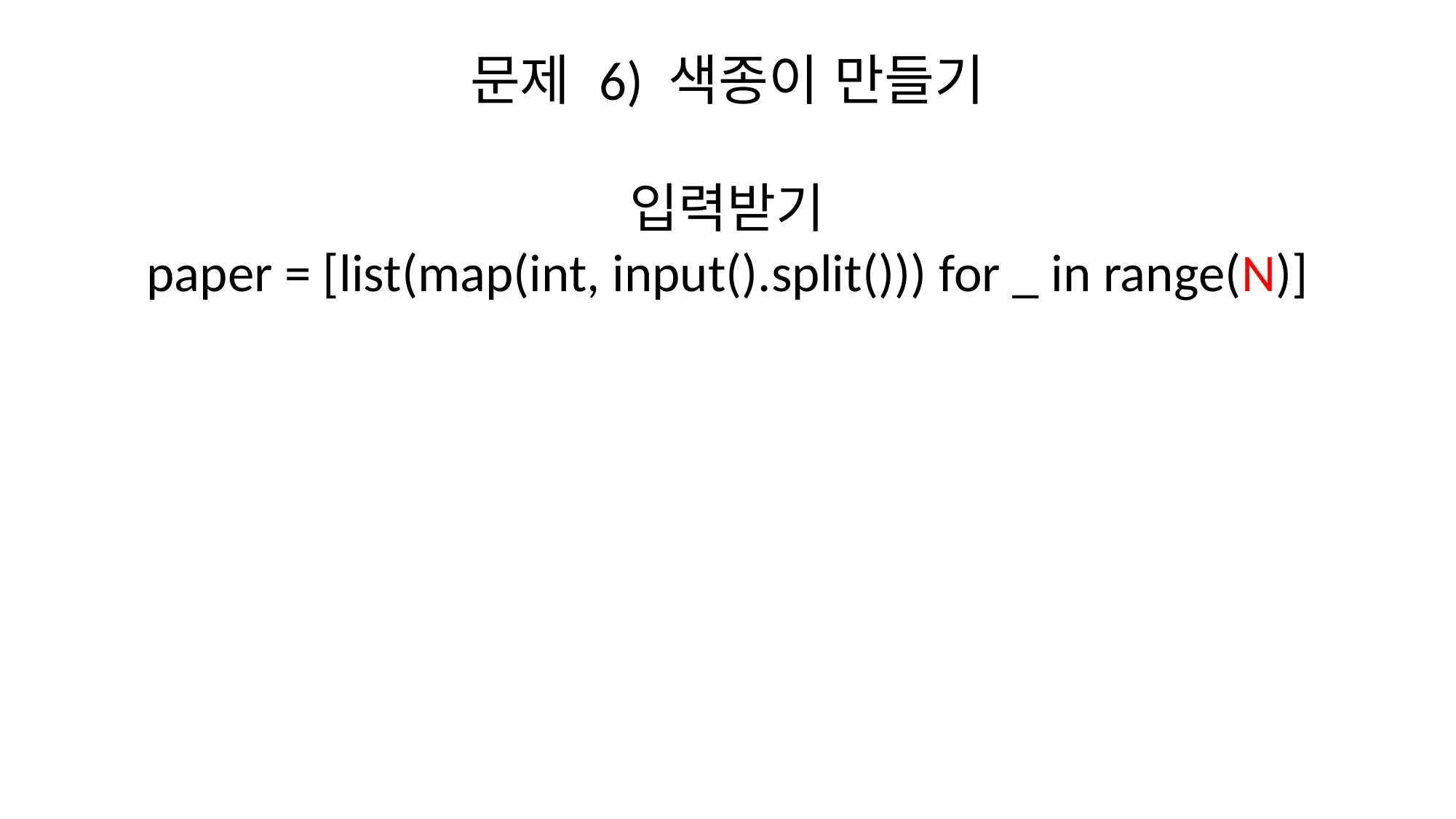

# 문제 6) 색종이 만들기
입력받기
paper = [list(map(int, input().split())) for _ in range(N)]